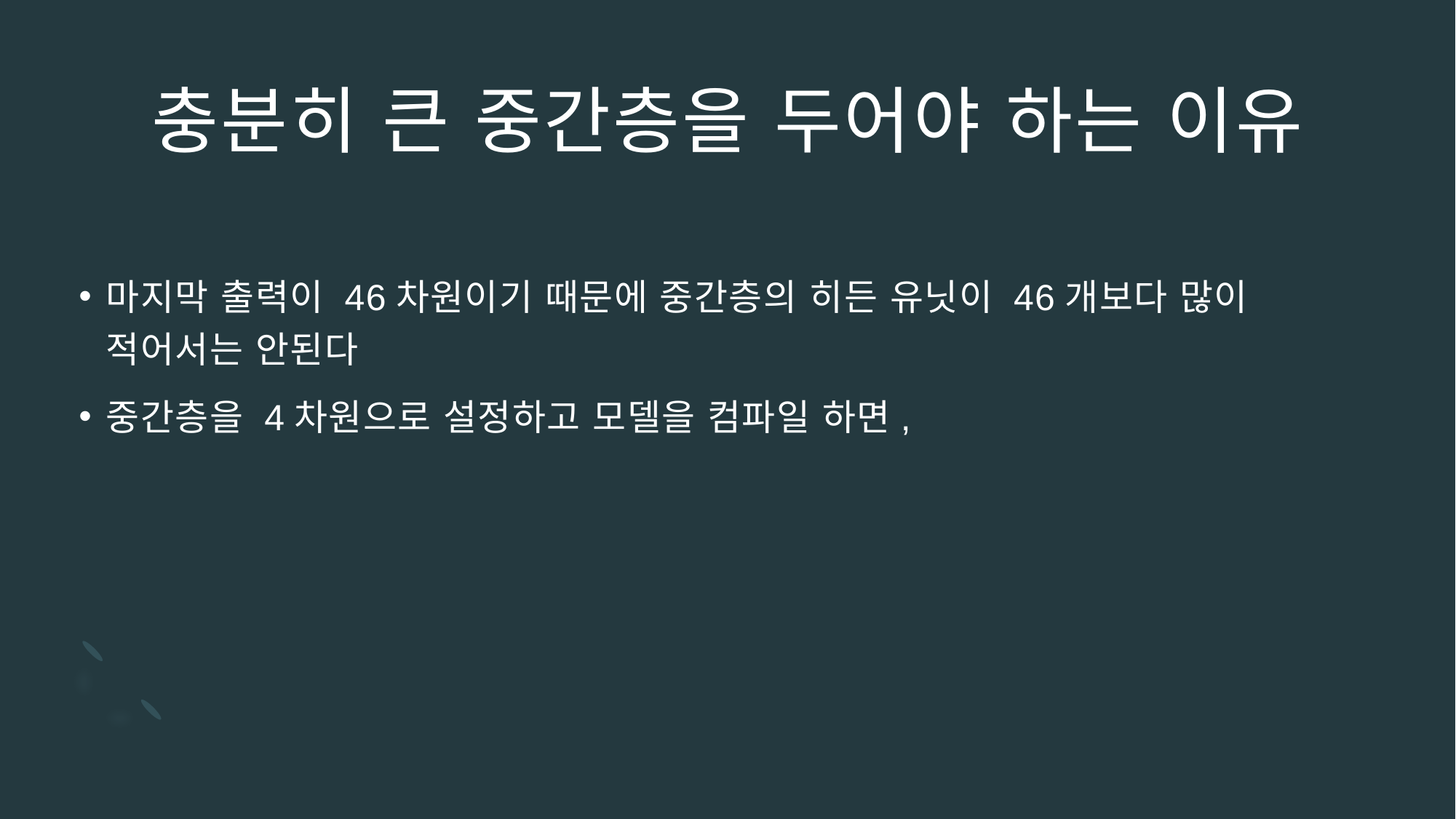

# 충분히 큰 중간층을 두어야 하는 이유

마지막 출력이 46차원이기 때문에 중간층의 히든 유닛이 46개보다 많이 적어서는 안된다
중간층을 4차원으로 설정하고 모델을 컴파일 하면,